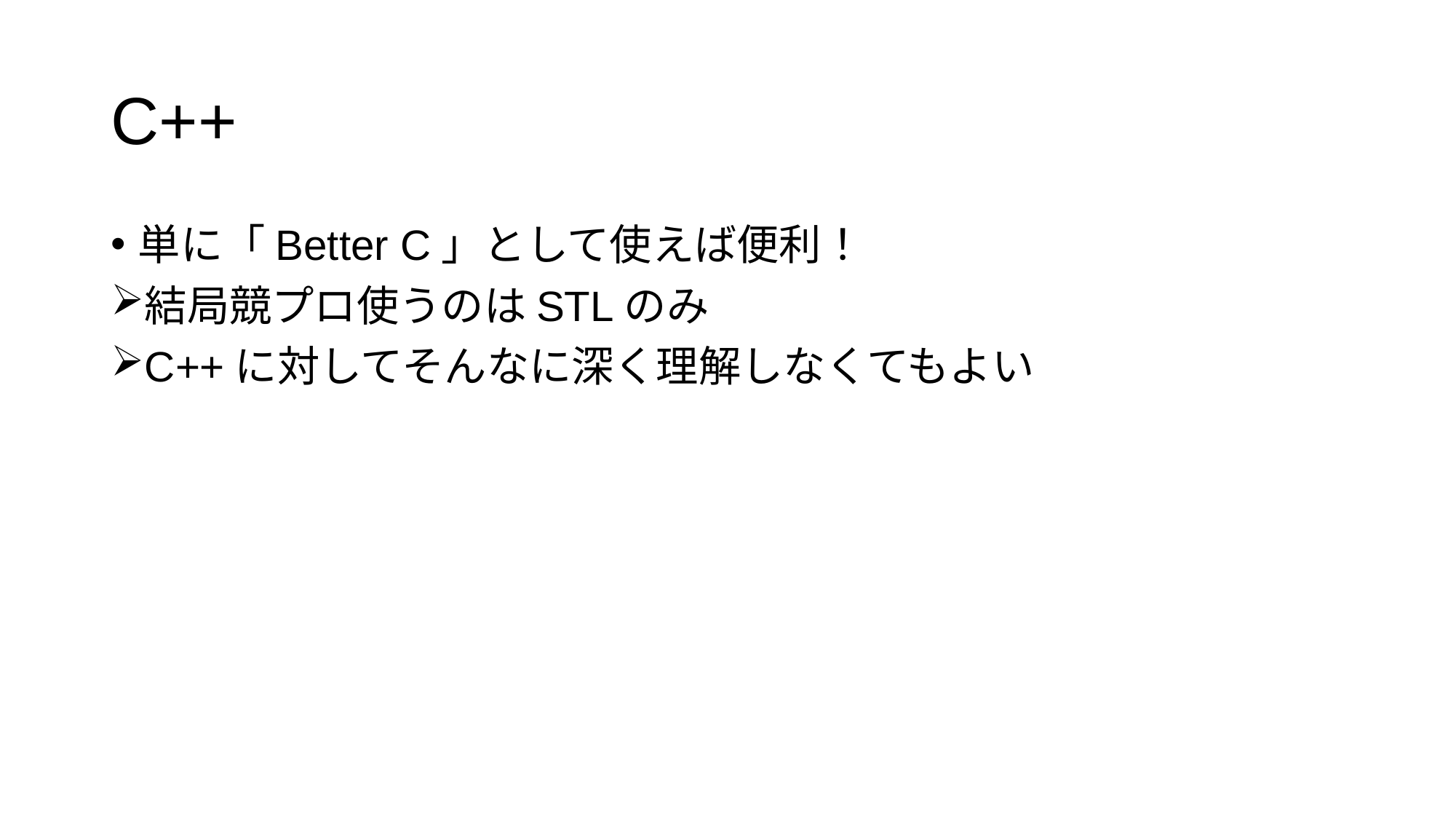

# C++
単に「Better C」として使えば便利！
結局競プロ使うのはSTLのみ
C++に対してそんなに深く理解しなくてもよい